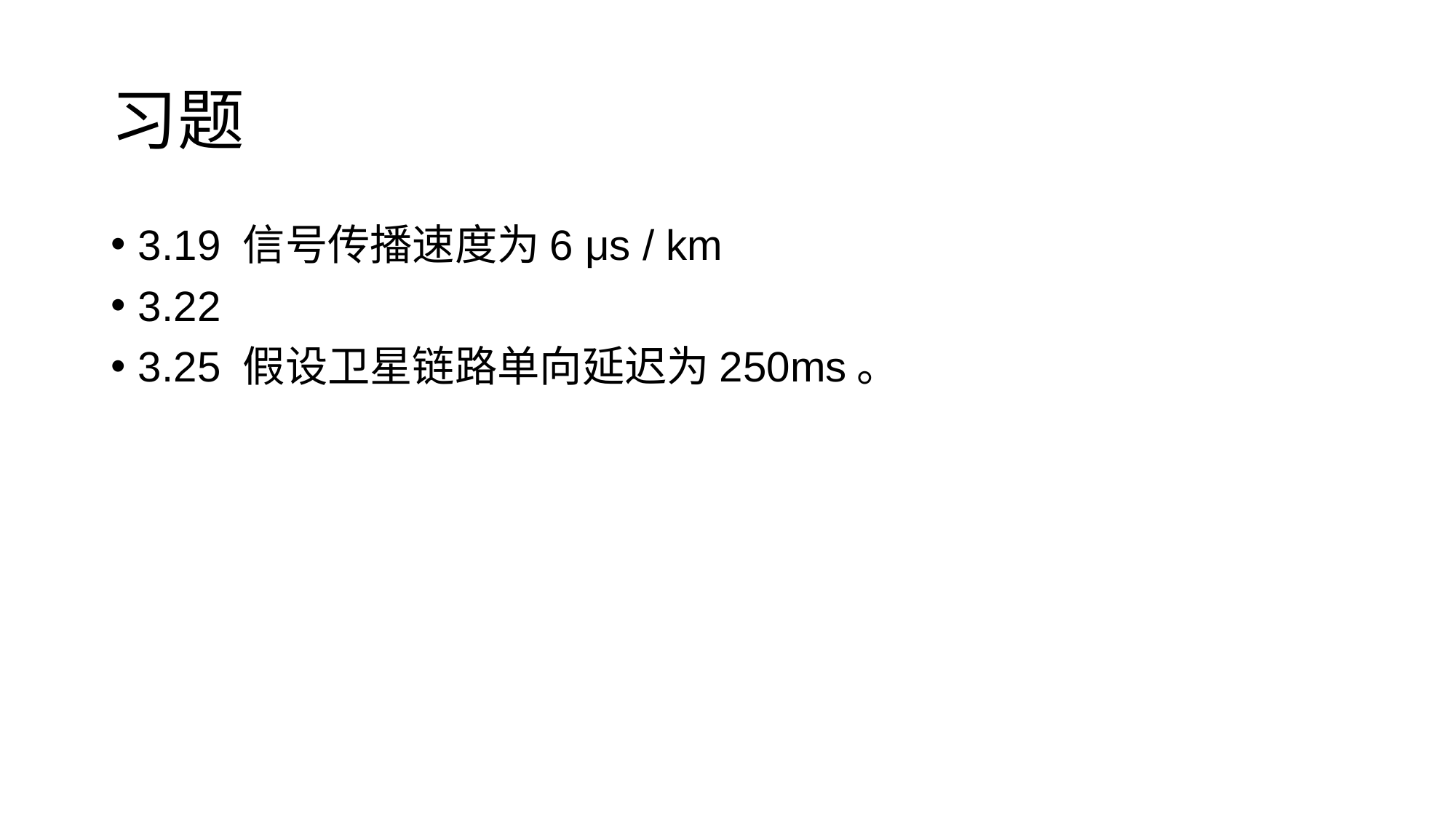

# 习题
3.19 信号传播速度为6 μs / km
3.22
3.25 假设卫星链路单向延迟为250ms。